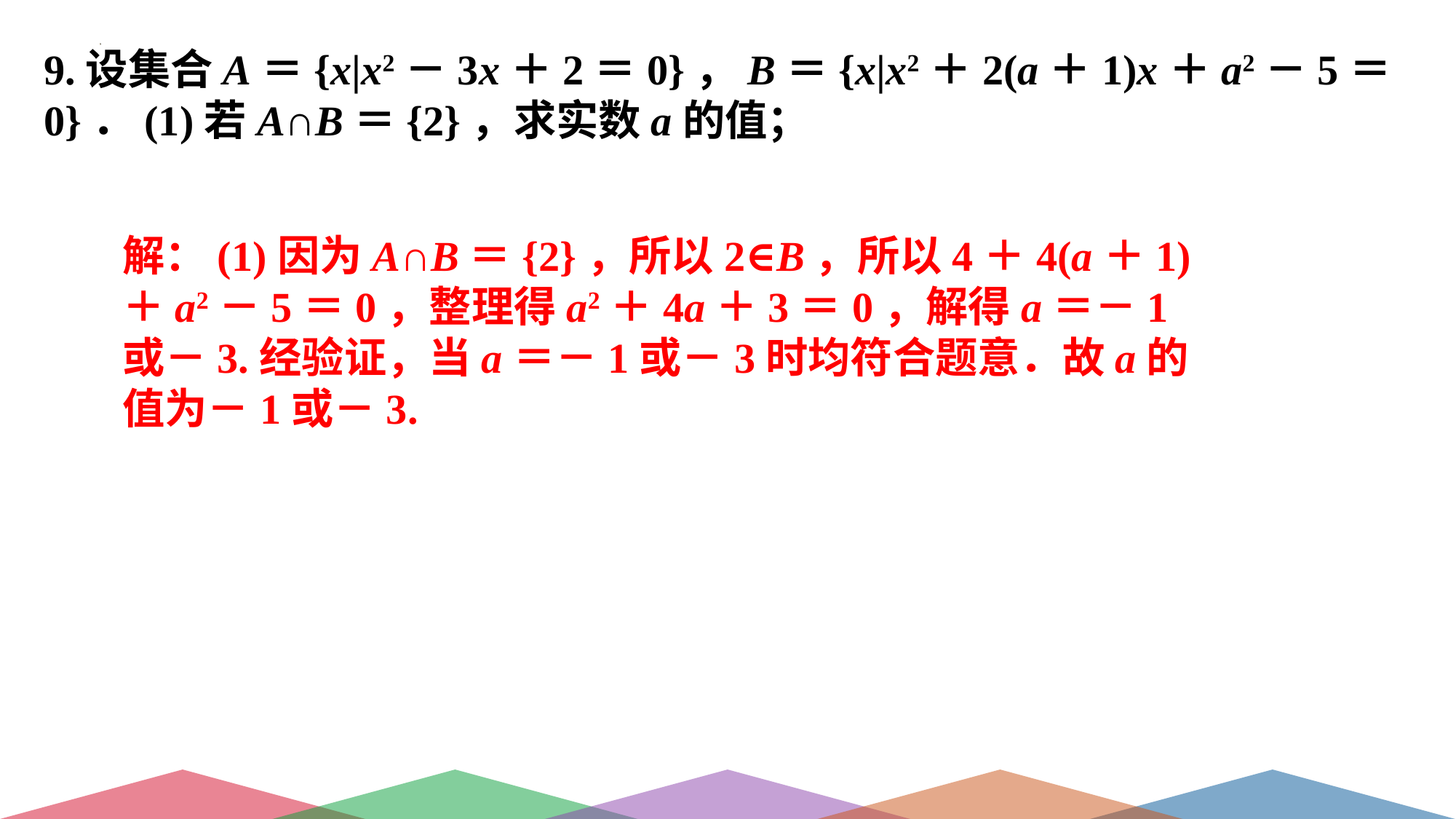

9.设集合A＝{x|x2－3x＋2＝0}，B＝{x|x2＋2(a＋1)x＋a2－5＝0}．(1)若A∩B＝{2}，求实数a的值；

解：(1)因为A∩B＝{2}，所以2∈B，所以4＋4(a＋1)＋a2－5＝0，整理得a2＋4a＋3＝0，解得a＝－1或－3.经验证，当a＝－1或－3时均符合题意．故a的值为－1或－3.